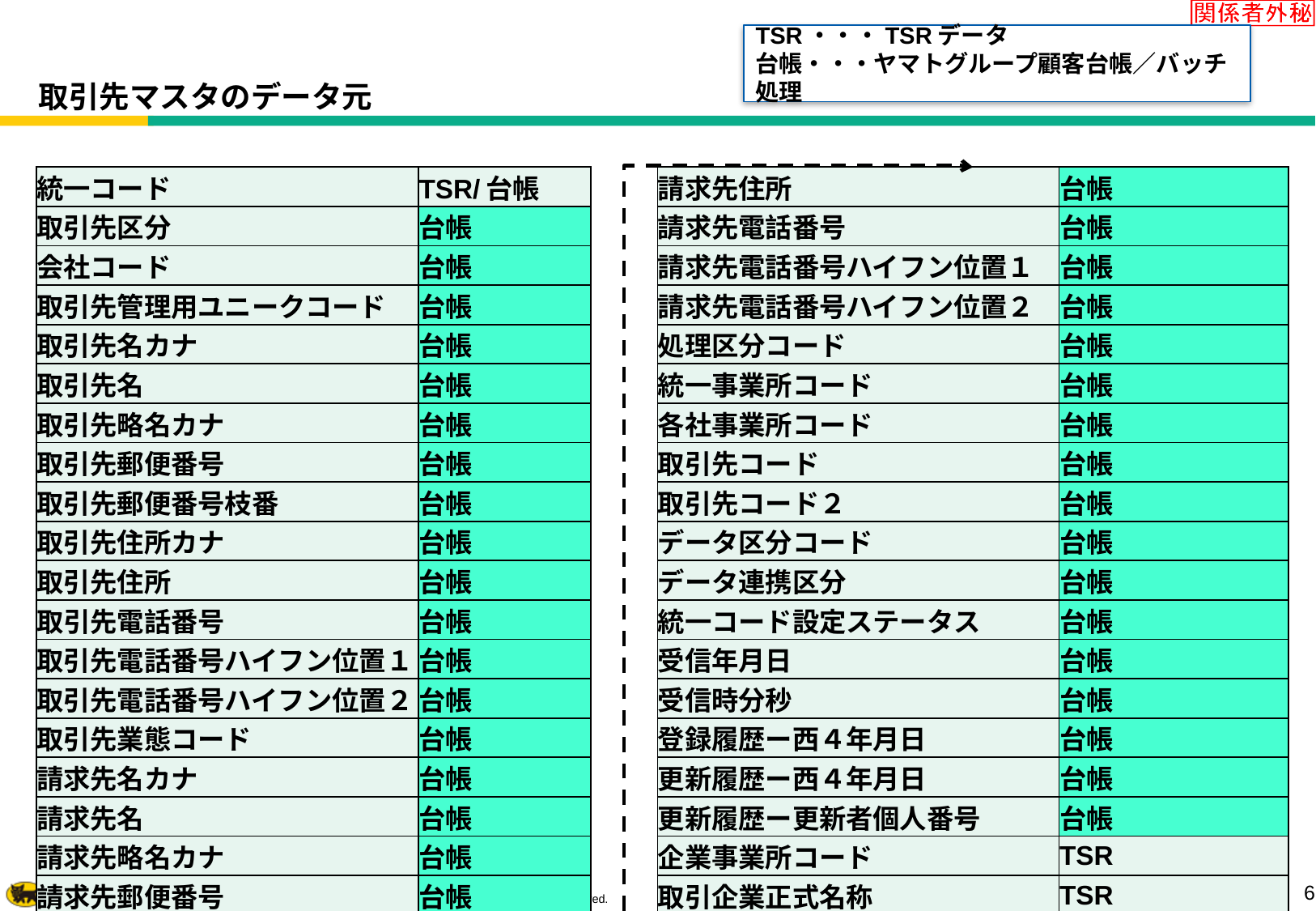

#
TSR・・・TSRデータ
台帳・・・ヤマトグループ顧客台帳／バッチ処理
取引先マスタのデータ元

| 統一コード | TSR/台帳 |
| --- | --- |
| 取引先区分 | 台帳 |
| 会社コード | 台帳 |
| 取引先管理用ユニークコード | 台帳 |
| 取引先名カナ | 台帳 |
| 取引先名 | 台帳 |
| 取引先略名カナ | 台帳 |
| 取引先郵便番号 | 台帳 |
| 取引先郵便番号枝番 | 台帳 |
| 取引先住所カナ | 台帳 |
| 取引先住所 | 台帳 |
| 取引先電話番号 | 台帳 |
| 取引先電話番号ハイフン位置１ | 台帳 |
| 取引先電話番号ハイフン位置２ | 台帳 |
| 取引先業態コード | 台帳 |
| 請求先名カナ | 台帳 |
| 請求先名 | 台帳 |
| 請求先略名カナ | 台帳 |
| 請求先郵便番号 | 台帳 |
| 請求先郵便番号枝番 | 台帳 |
| 請求先住所カナ | 台帳 |
| 請求先住所 | 台帳 |
| --- | --- |
| 請求先電話番号 | 台帳 |
| 請求先電話番号ハイフン位置１ | 台帳 |
| 請求先電話番号ハイフン位置２ | 台帳 |
| 処理区分コード | 台帳 |
| 統一事業所コード | 台帳 |
| 各社事業所コード | 台帳 |
| 取引先コード | 台帳 |
| 取引先コード２ | 台帳 |
| データ区分コード | 台帳 |
| データ連携区分 | 台帳 |
| 統一コード設定ステータス | 台帳 |
| 受信年月日 | 台帳 |
| 受信時分秒 | 台帳 |
| 登録履歴ー西４年月日 | 台帳 |
| 更新履歴ー西４年月日 | 台帳 |
| 更新履歴ー更新者個人番号 | 台帳 |
| 企業事業所コード | TSR |
| 取引企業正式名称 | TSR |
| 取引企業本社住所 | TSR |
| 取引企業代表者氏名 | TSR |